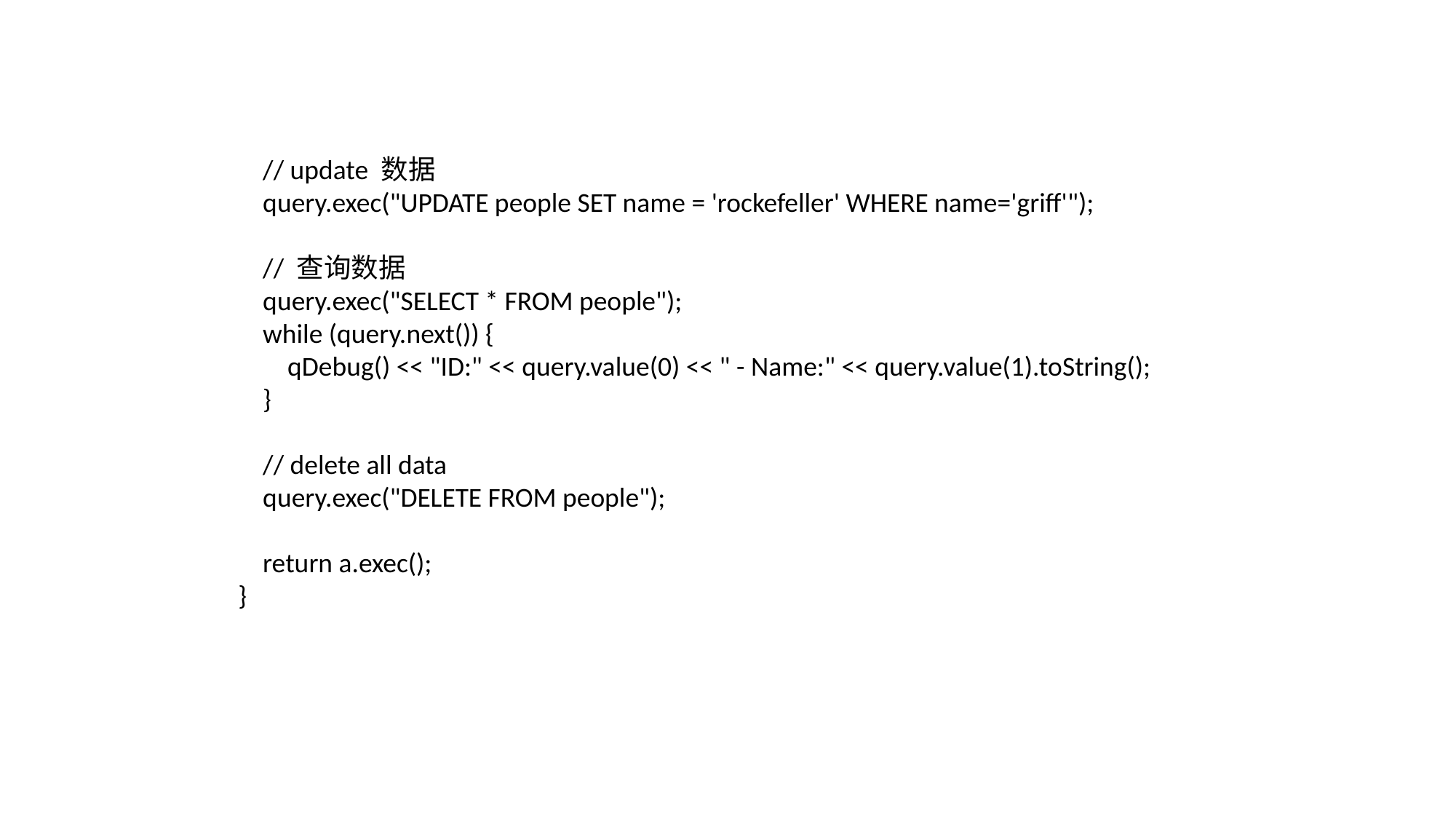

// update 数据
    query.exec("UPDATE people SET name = 'rockefeller' WHERE name='griff'");

    // 查询数据
    query.exec("SELECT * FROM people");
    while (query.next()) {
        qDebug() << "ID:" << query.value(0) << " - Name:" << query.value(1).toString();
    }

    // delete all data
    query.exec("DELETE FROM people");

    return a.exec();
}